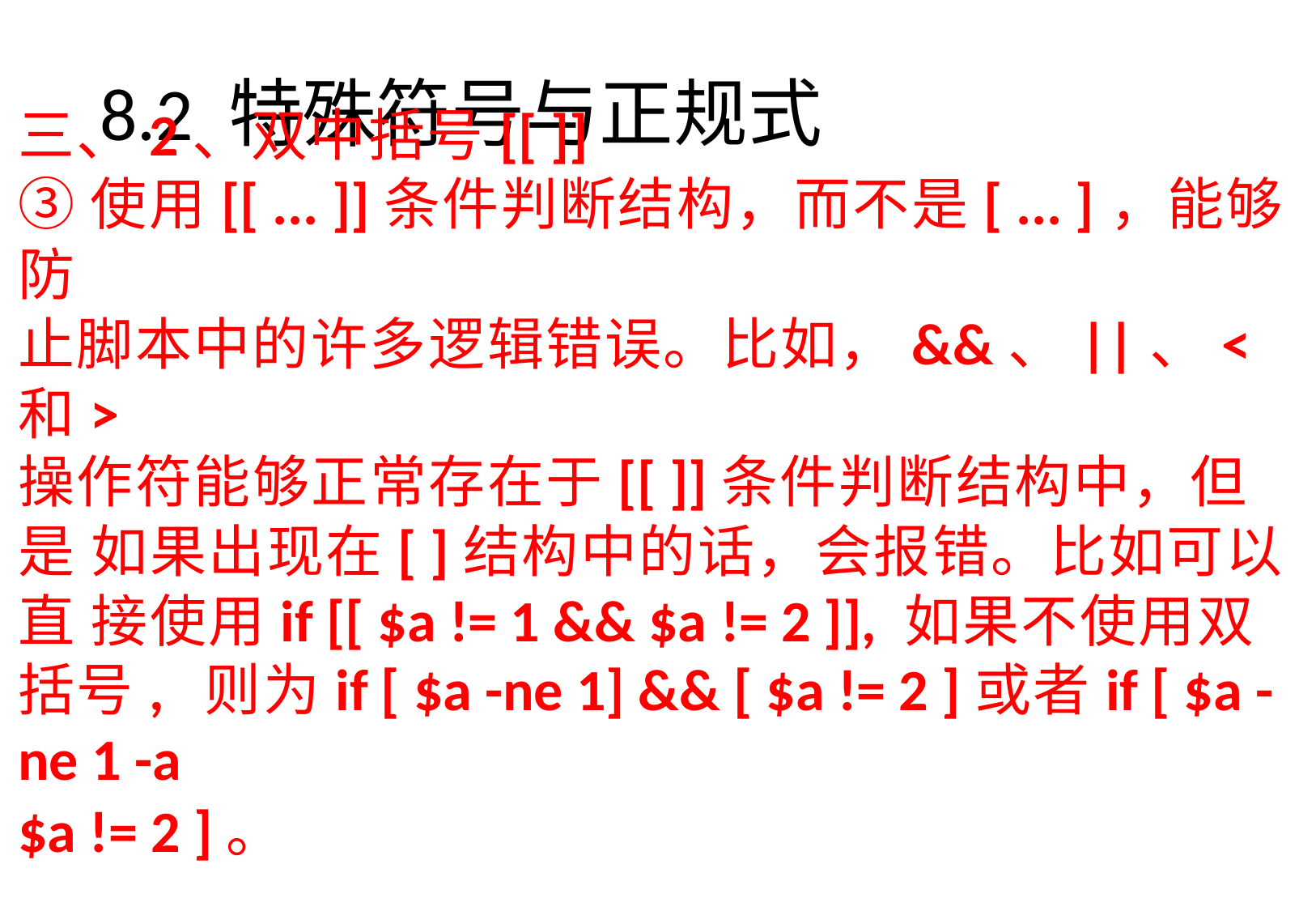

# 8.2 特殊符号与正规式
三、2、双中括号[[ ]]
③使用[[ ... ]]条件判断结构，而不是[ ... ]，能够防
止脚本中的许多逻辑错误。比如，&&、||、<和>
操作符能够正常存在于[[ ]]条件判断结构中，但是 如果出现在[ ]结构中的话，会报错。比如可以直 接使用if [[ $a != 1 && $a != 2 ]], 如果不使用双括号,  则为if [ $a -ne 1] && [ $a != 2 ]或者if [ $a -ne 1 -a
$a != 2 ]。

④bash把双中括号中的表达式看作一个单独的元 素，并返回一个退出状态码。